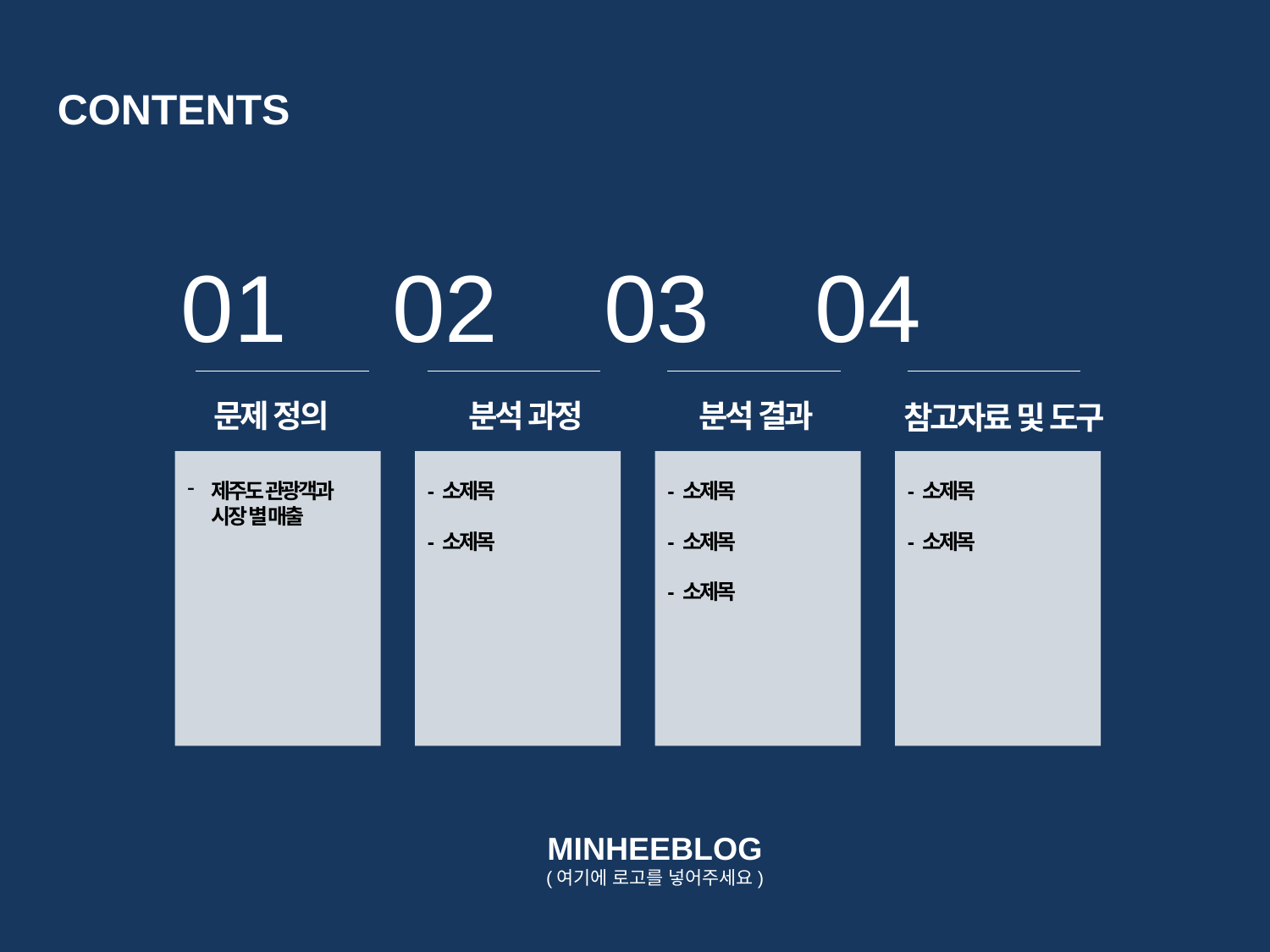

CONTENTS
  01    02    03    04
문제 정의
분석 과정
분석 결과
   참고자료 및 도구

제주도 관광객과 시장 별 매출
- 소제목

- 소제목

- 소제목

- 소제목

- 소제목
- 소제목

- 소제목
MINHEEBLOG
(여기에 로고를 넣어주세요)